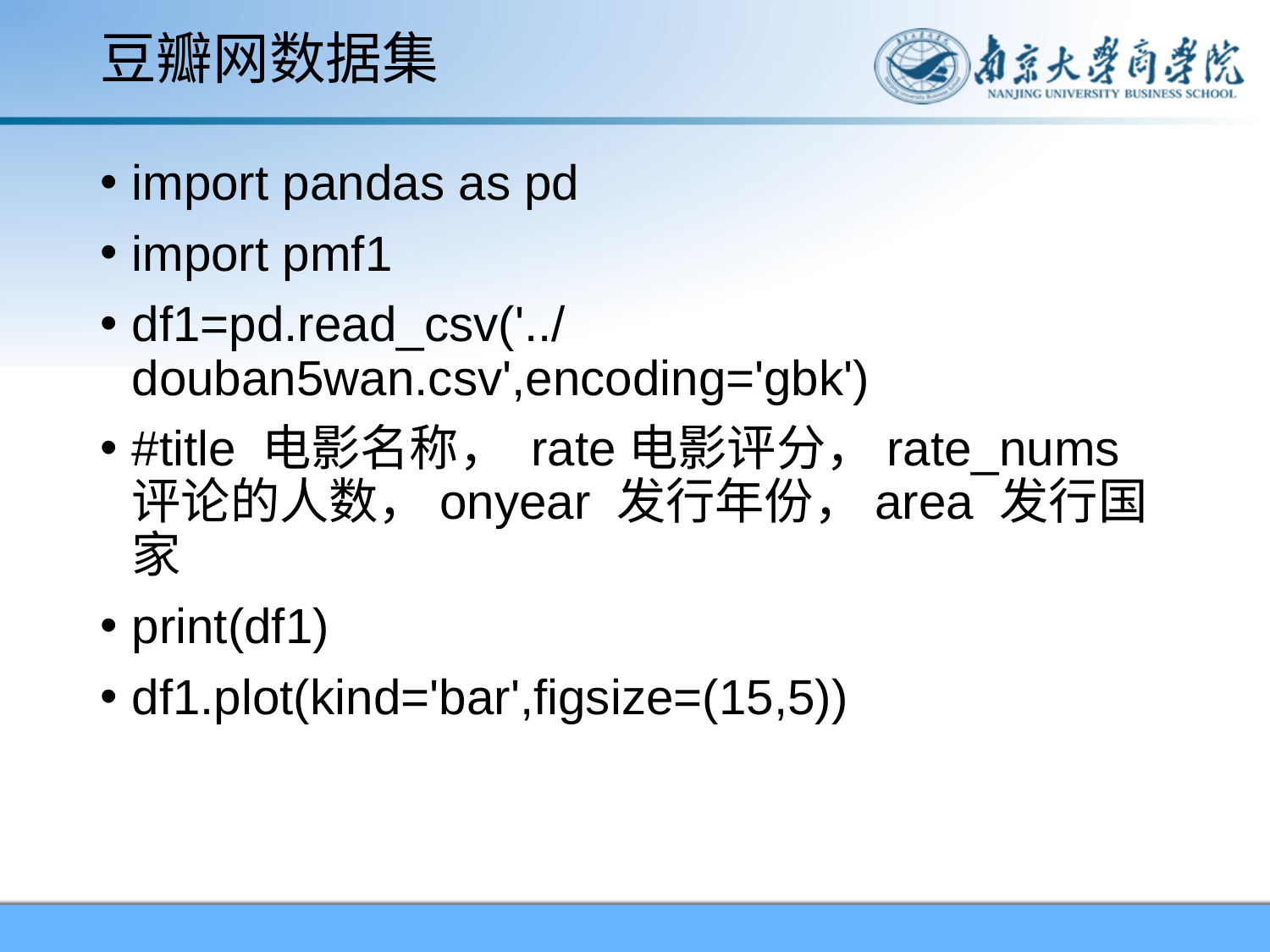

# 豆瓣网数据集
import pandas as pd
import pmf1
df1=pd.read_csv('../douban5wan.csv',encoding='gbk')
#title 电影名称， rate电影评分，rate_nums 评论的人数，onyear 发行年份，area 发行国家
print(df1)
df1.plot(kind='bar',figsize=(15,5))